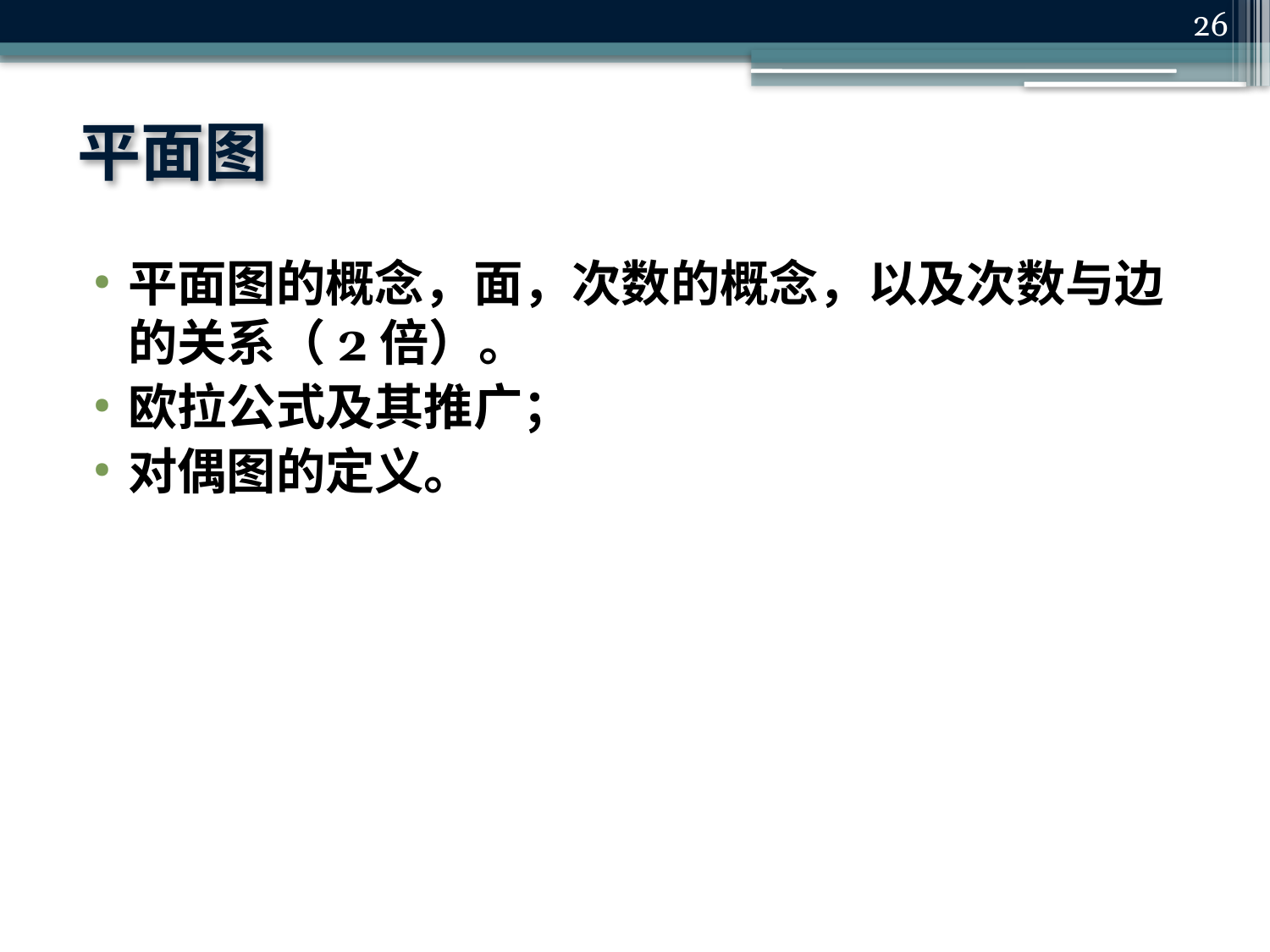

26
# 平面图
平面图的概念，面，次数的概念，以及次数与边的关系（2倍）。
欧拉公式及其推广；
对偶图的定义。